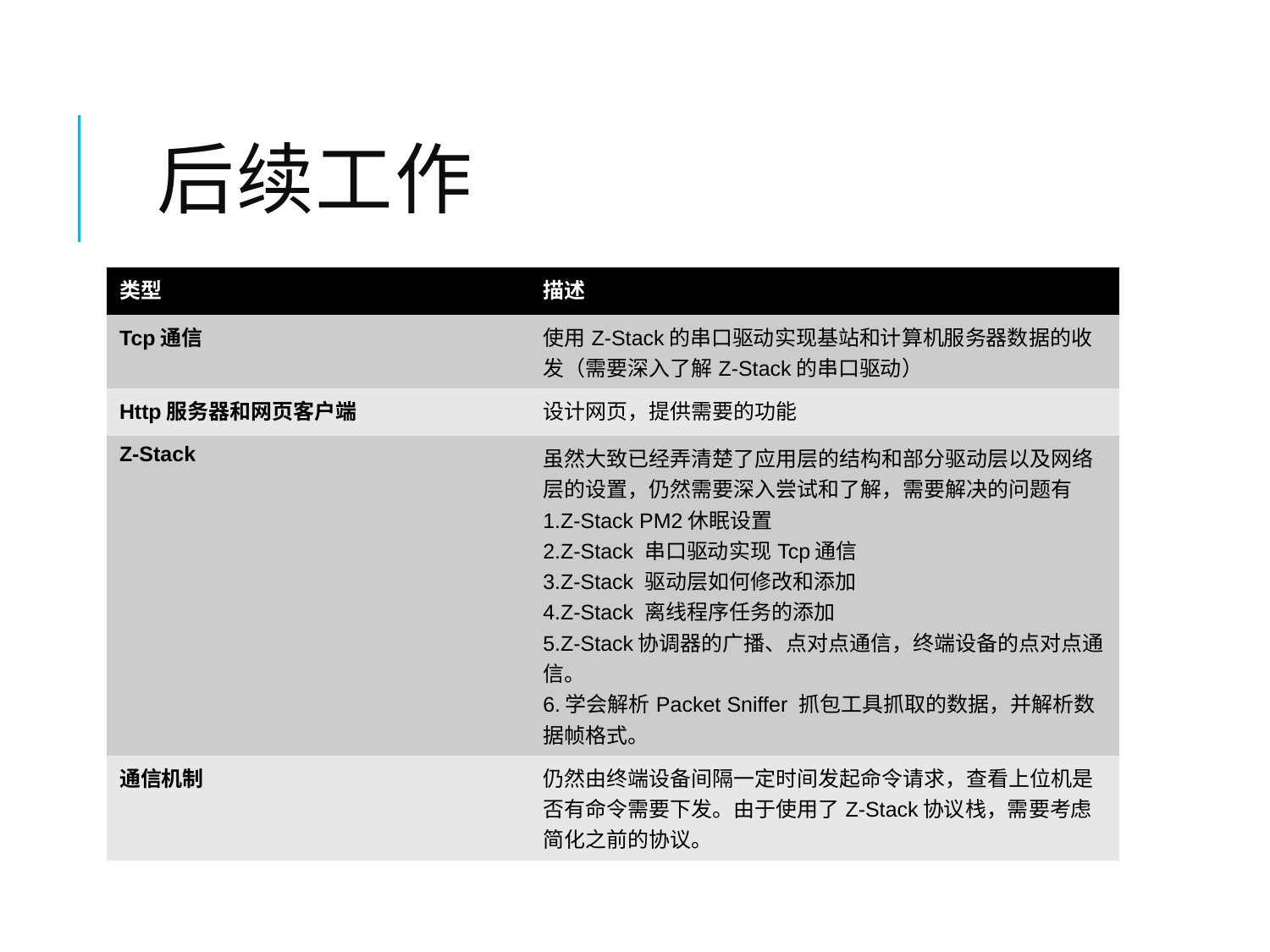

# 后续工作
| 类型 | 描述 |
| --- | --- |
| Tcp通信 | 使用Z-Stack的串口驱动实现基站和计算机服务器数据的收发（需要深入了解Z-Stack的串口驱动） |
| Http服务器和网页客户端 | 设计网页，提供需要的功能 |
| Z-Stack | 虽然大致已经弄清楚了应用层的结构和部分驱动层以及网络层的设置，仍然需要深入尝试和了解，需要解决的问题有 1.Z-Stack PM2休眠设置 2.Z-Stack 串口驱动实现Tcp通信 3.Z-Stack 驱动层如何修改和添加 4.Z-Stack 离线程序任务的添加 5.Z-Stack协调器的广播、点对点通信，终端设备的点对点通信。 6.学会解析Packet Sniffer 抓包工具抓取的数据，并解析数据帧格式。 |
| 通信机制 | 仍然由终端设备间隔一定时间发起命令请求，查看上位机是否有命令需要下发。由于使用了Z-Stack协议栈，需要考虑简化之前的协议。 |